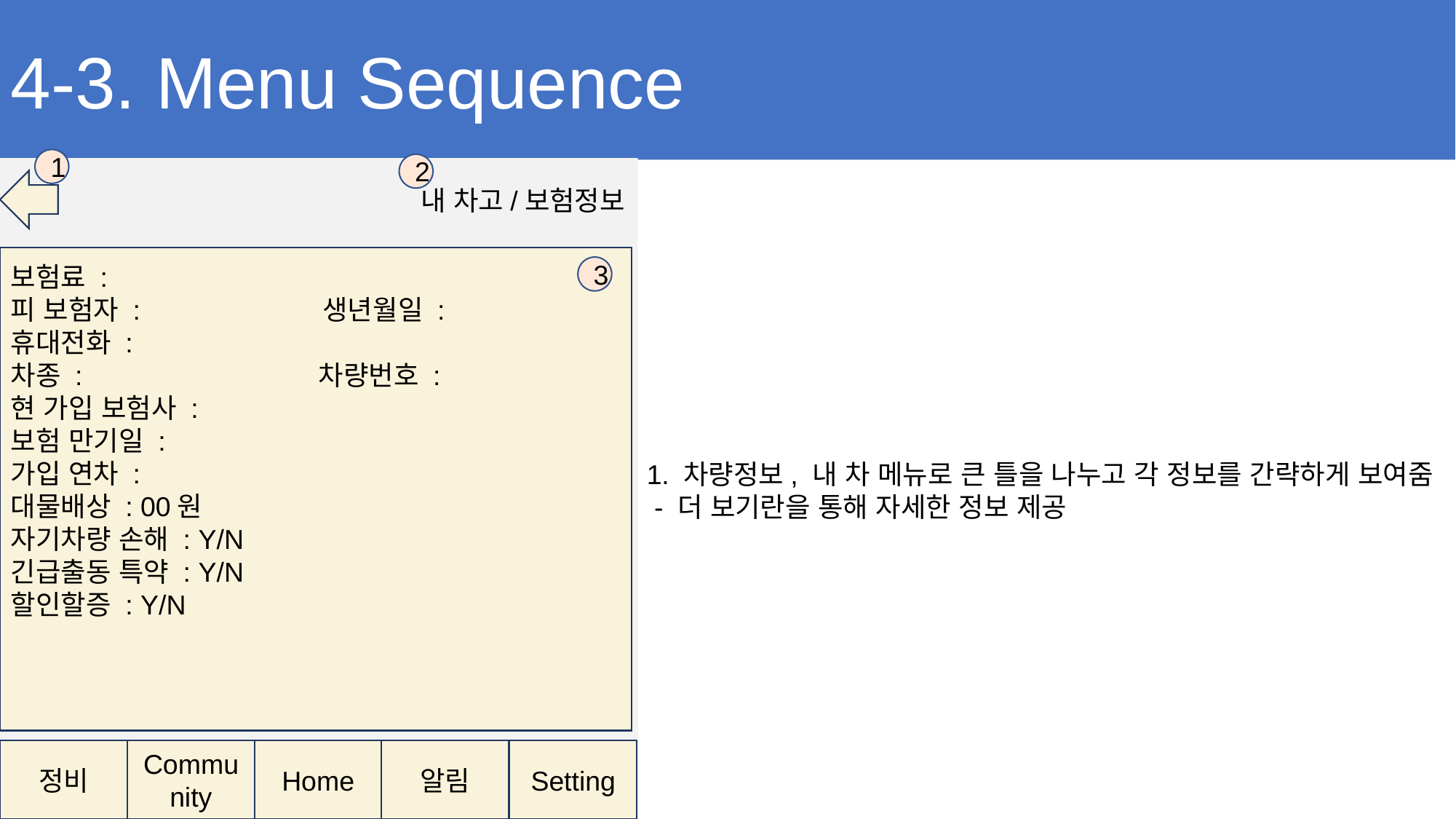

4-3. Menu Sequence
1
2

정비
Community
Home
알림
Setting
보험료 :
피 보험자 :                       생년월일 :
휴대전화 :
차종 :                              차량번호 :
현 가입 보험사 :
보험 만기일 :
가입 연차 :
대물배상 : 00원
자기차량 손해 : Y/N
긴급출동 특약 : Y/N
할인할증 : Y/N

내 차고/보험정보
1. 차량정보, 내 차 메뉴로 큰 틀을 나누고 각 정보를 간략하게 보여줌
 - 더 보기란을 통해 자세한 정보 제공

3